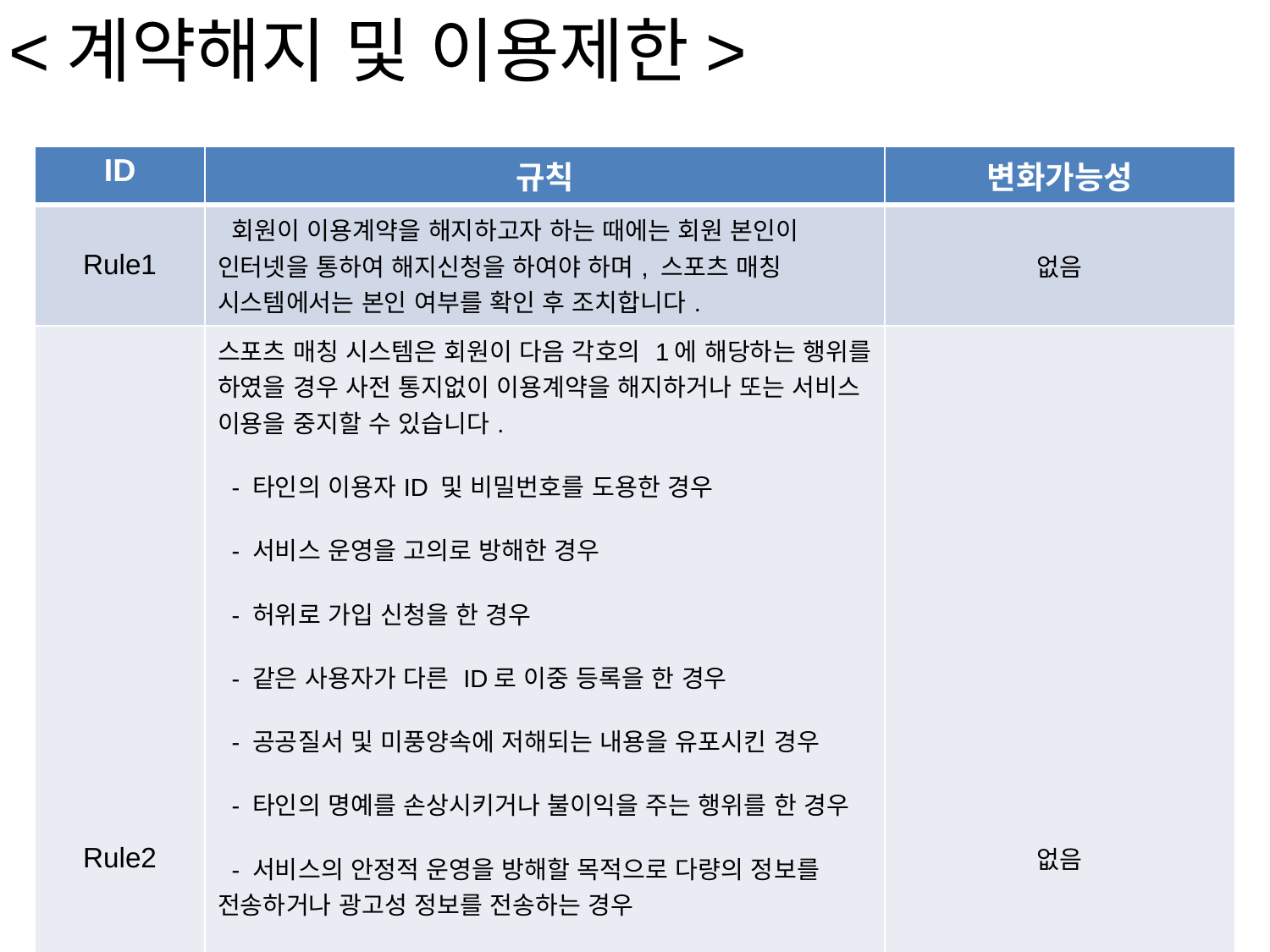

<계약해지 및 이용제한>
| ID | 규칙 | 변화가능성 |
| --- | --- | --- |
| Rule1 | 회원이 이용계약을 해지하고자 하는 때에는 회원 본인이 인터넷을 통하여 해지신청을 하여야 하며, 스포츠 매칭 시스템에서는 본인 여부를 확인 후 조치합니다. | 없음 |
| Rule2 | 스포츠 매칭 시스템은 회원이 다음 각호의 1에 해당하는 행위를 하였을 경우 사전 통지없이 이용계약을 해지하거나 또는 서비스 이용을 중지할 수 있습니다. - 타인의 이용자ID 및 비밀번호를 도용한 경우 - 서비스 운영을 고의로 방해한 경우 - 허위로 가입 신청을 한 경우 - 같은 사용자가 다른 ID로 이중 등록을 한 경우 - 공공질서 및 미풍양속에 저해되는 내용을 유포시킨 경우 - 타인의 명예를 손상시키거나 불이익을 주는 행위를 한 경우 - 서비스의 안정적 운영을 방해할 목적으로 다량의 정보를 전송하거나 광고성 정보를 전송하는 경우 - 정보통신설비의 오작동이나 정보 등의 파괴를 유발시키는 컴퓨터바이러스 프로그램 등을 유포하는 경우 - 비투컴 또는 다른 회원이나 제3자의 지적재산권을 침해하는 경우 - 타인의 개인정보, 이용자ID 및 비밀번호를 부정하게 사용하는 경우 - 회원이 자신의 홈페이지나 게시판 등에 음란물을 게재하거나 음란 사이트를 링크하는 경우 - 기타 관련법령에 위반된다고 판단되는 경우 | 없음 |